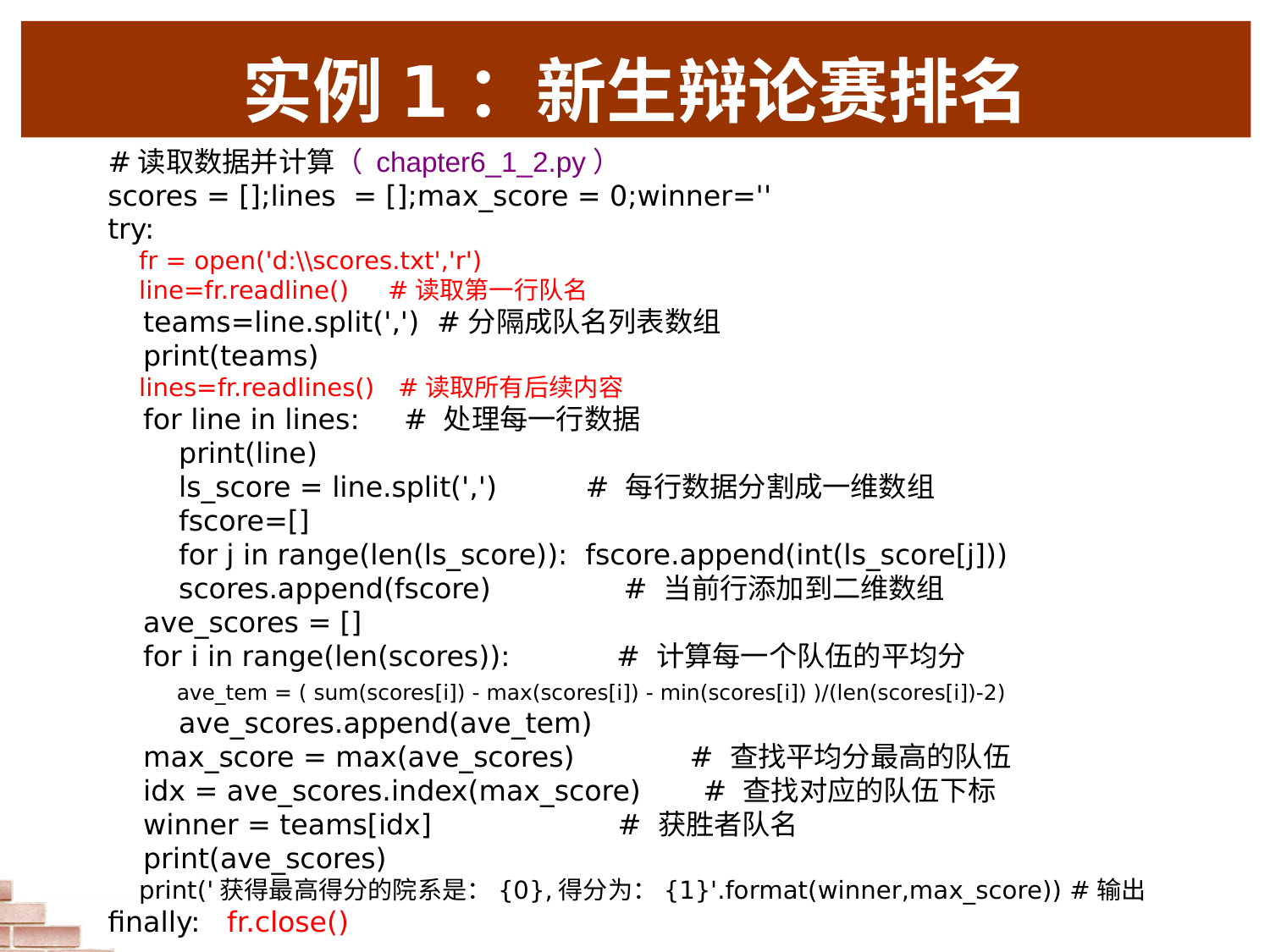

# 实例1：新生辩论赛排名
#读取数据并计算（ chapter6_1_2.py）
scores = [];lines  = [];max_score = 0;winner=''
try:
    fr = open('d:\\scores.txt','r')
    line=fr.readline()     #读取第一行队名
    teams=line.split(',')  #分隔成队名列表数组
    print(teams)
    lines=fr.readlines()   #读取所有后续内容
    for line in lines:     # 处理每一行数据
        print(line)
        ls_score = line.split(',')          # 每行数据分割成一维数组
        fscore=[]
        for j in range(len(ls_score)):  fscore.append(int(ls_score[j]))
        scores.append(fscore)               # 当前行添加到二维数组
    ave_scores = []
    for i in range(len(scores)):            # 计算每一个队伍的平均分
        ave_tem = ( sum(scores[i]) - max(scores[i]) - min(scores[i]) )/(len(scores[i])-2)
        ave_scores.append(ave_tem)
    max_score = max(ave_scores)             # 查找平均分最高的队伍
    idx = ave_scores.index(max_score)       # 查找对应的队伍下标
    winner = teams[idx]                     # 获胜者队名
    print(ave_scores)
    print('获得最高得分的院系是：{0},得分为：{1}'.format(winner,max_score)) #输出
finally:   fr.close()